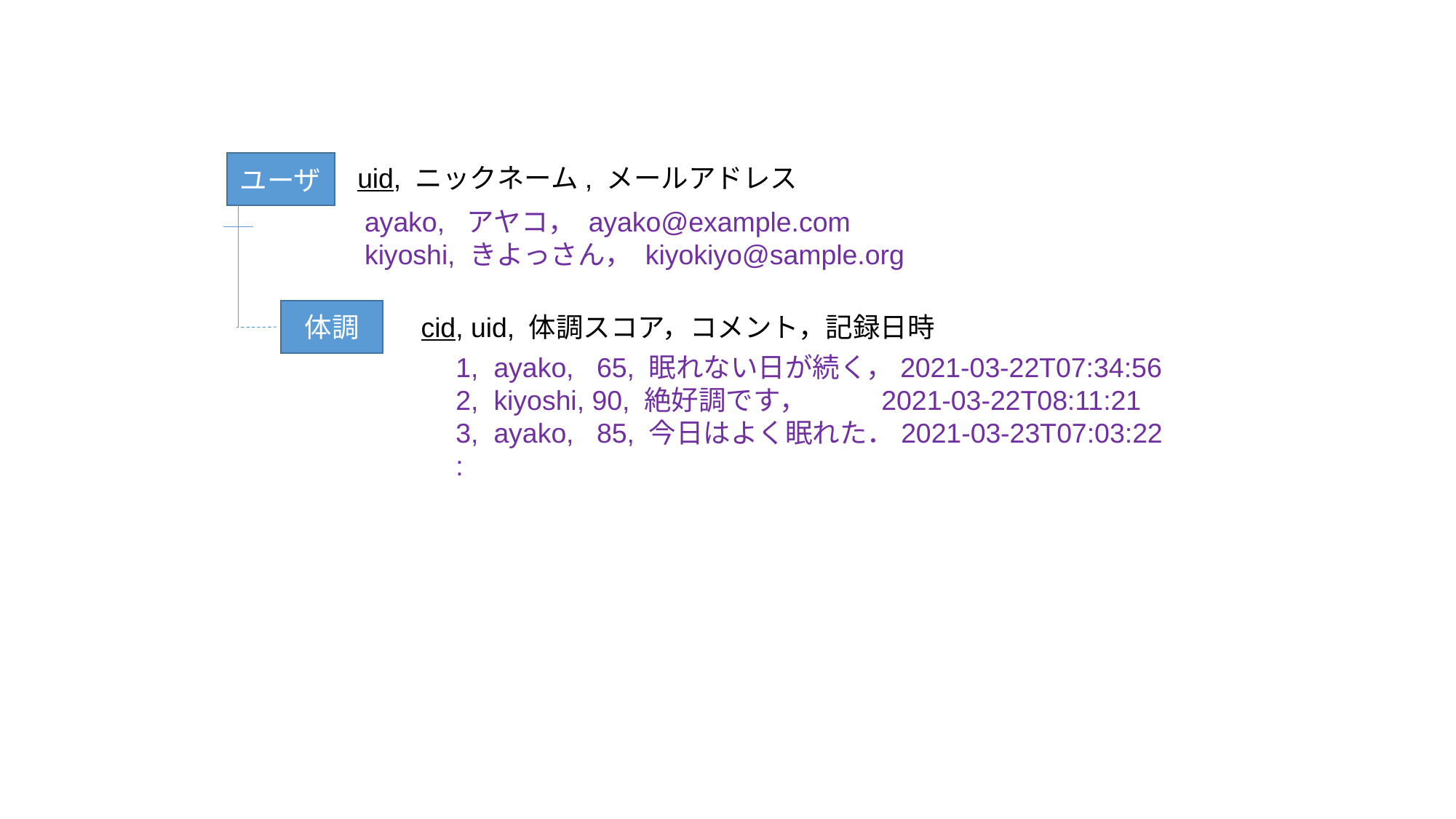

ユーザ
uid, ニックネーム, メールアドレス
ayako,  アヤコ， ayako@example.com
kiyoshi, きよっさん， kiyokiyo@sample.org
体調
cid, uid, 体調スコア，コメント，記録日時
1,  ayako,   65, 眠れない日が続く，2021-03-22T07:34:56
2,  kiyoshi, 90, 絶好調です，           2021-03-22T08:11:21
3,  ayako,   85, 今日はよく眠れた．2021-03-23T07:03:22
: